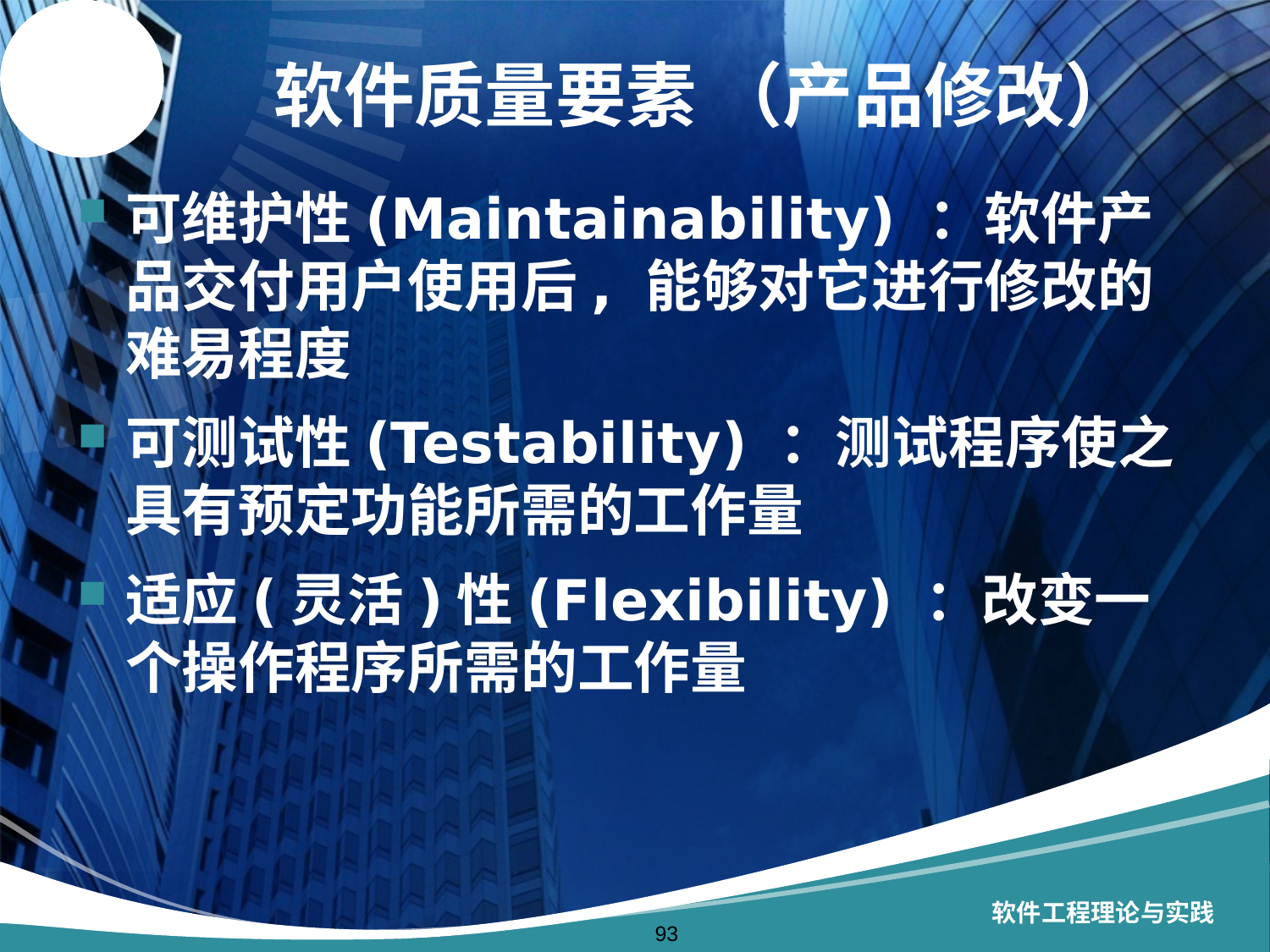

# 软件质量要素 （产品修改）
可维护性(Maintainability) ：软件产品交付用户使用后, 能够对它进行修改的难易程度
可测试性(Testability) ：测试程序使之具有预定功能所需的工作量
适应(灵活)性(Flexibility) ：改变一个操作程序所需的工作量
软件工程理论与实践
93